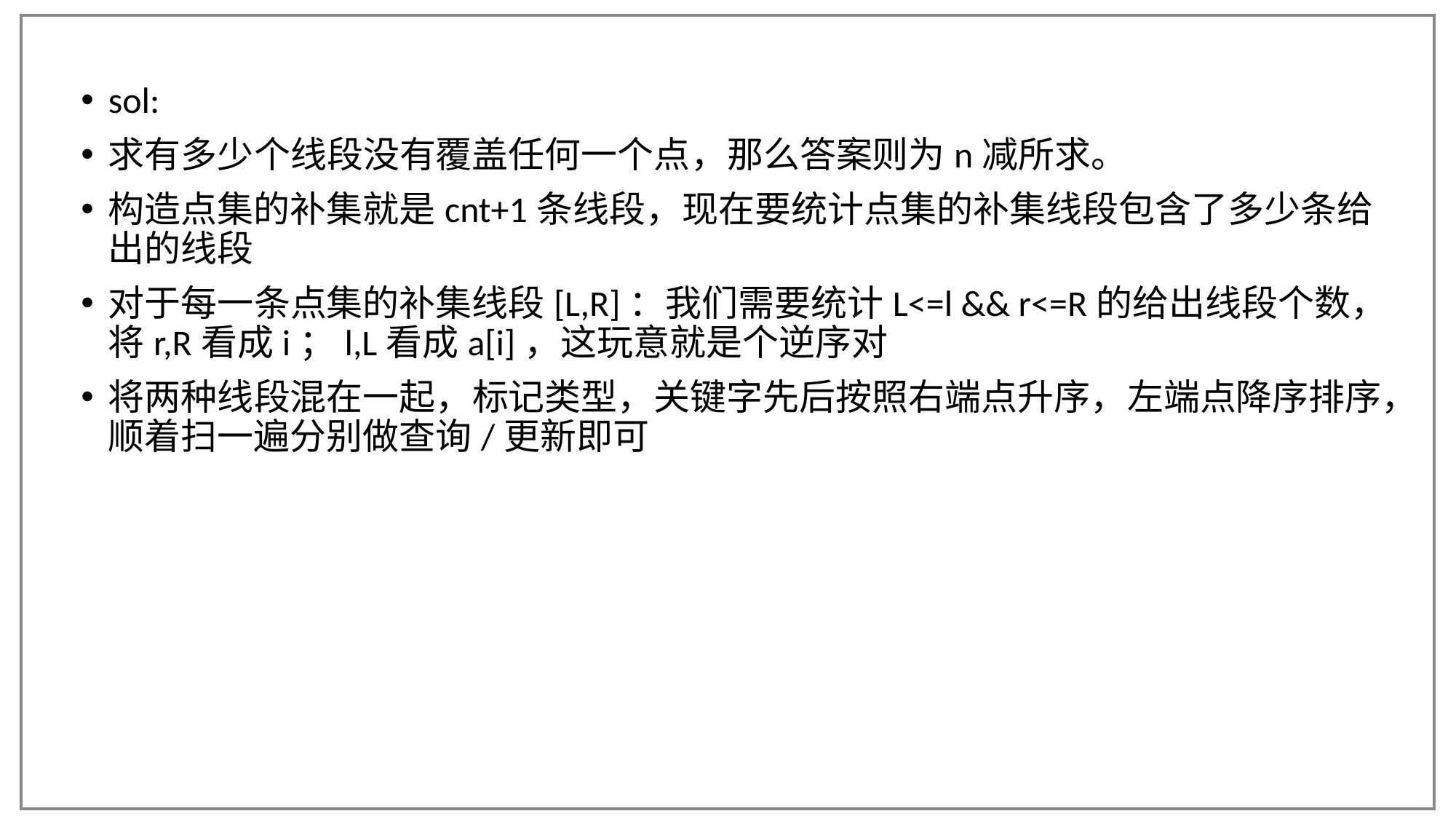

sol:
求有多少个线段没有覆盖任何一个点，那么答案则为n减所求。
构造点集的补集就是cnt+1条线段，现在要统计点集的补集线段包含了多少条给出的线段
对于每一条点集的补集线段[L,R]：我们需要统计L<=l && r<=R的给出线段个数，将r,R看成i；l,L看成a[i]，这玩意就是个逆序对
将两种线段混在一起，标记类型，关键字先后按照右端点升序，左端点降序排序，顺着扫一遍分别做查询/更新即可